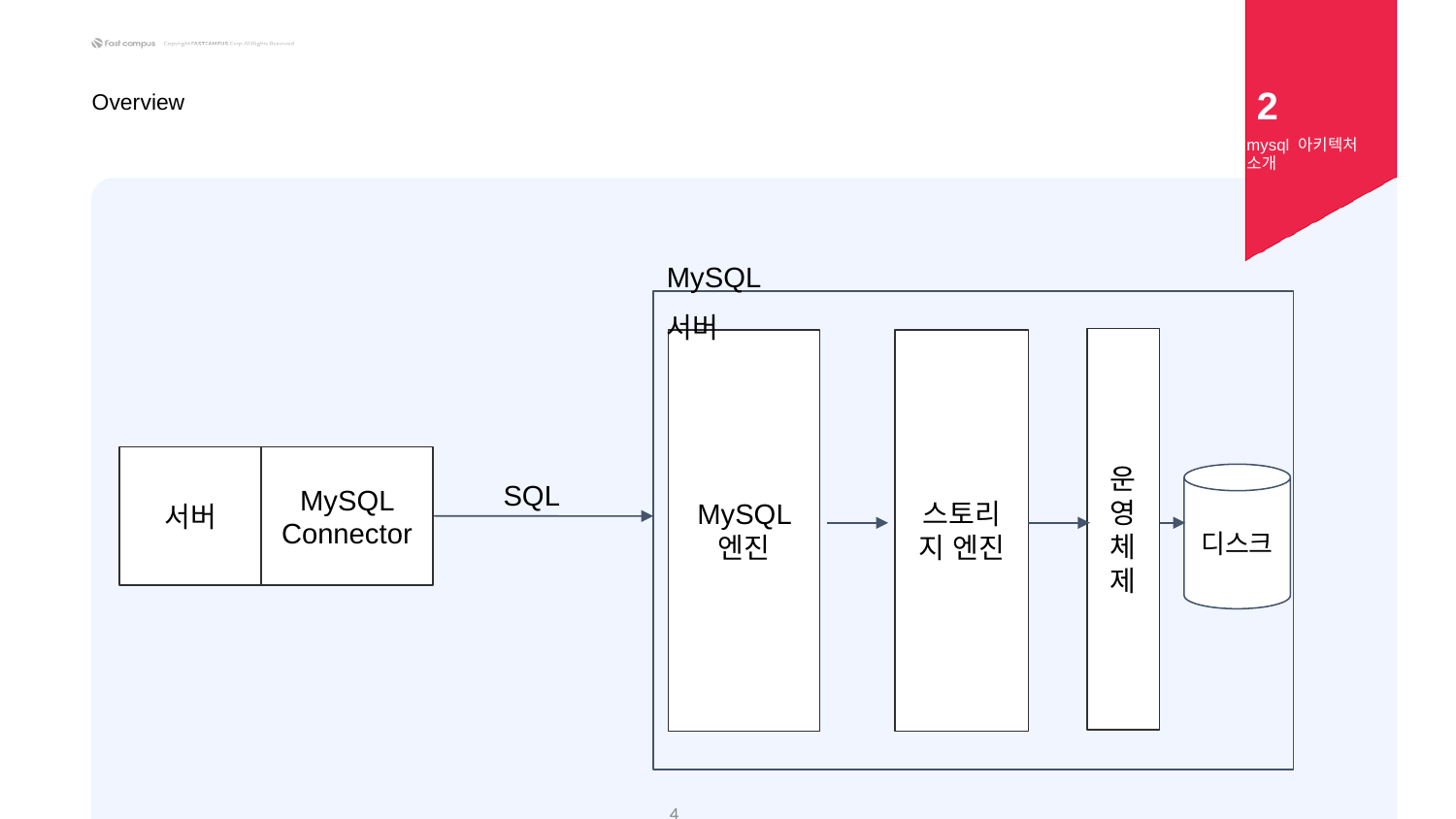

2
Overview
mysql 아키텍처 소개
MySQL 서버

운영체제
MySQL 엔진
스토리지 엔진
   서버
MySQL Connector
SQL
디스크
4